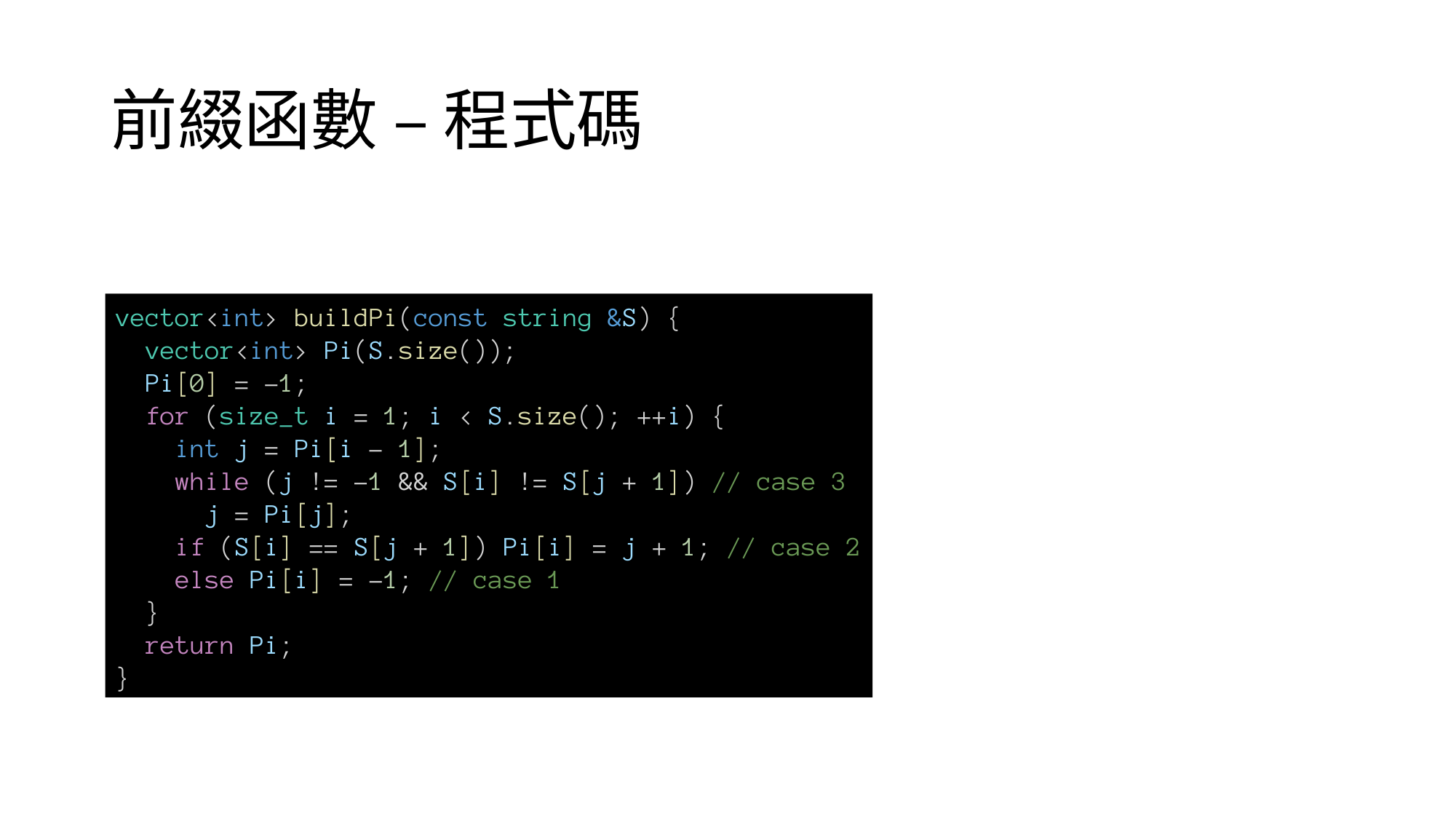

# 前綴函數 – 程式碼
vector<int> buildPi(const string &S) {
  vector<int> Pi(S.size());
  Pi[0] = -1;
  for (size_t i = 1; i < S.size(); ++i) {
    int j = Pi[i - 1];
    while (j != -1 && S[i] != S[j + 1]) // case 3
      j = Pi[j];
    if (S[i] == S[j + 1]) Pi[i] = j + 1; // case 2
    else Pi[i] = -1; // case 1
  }
  return Pi;
}